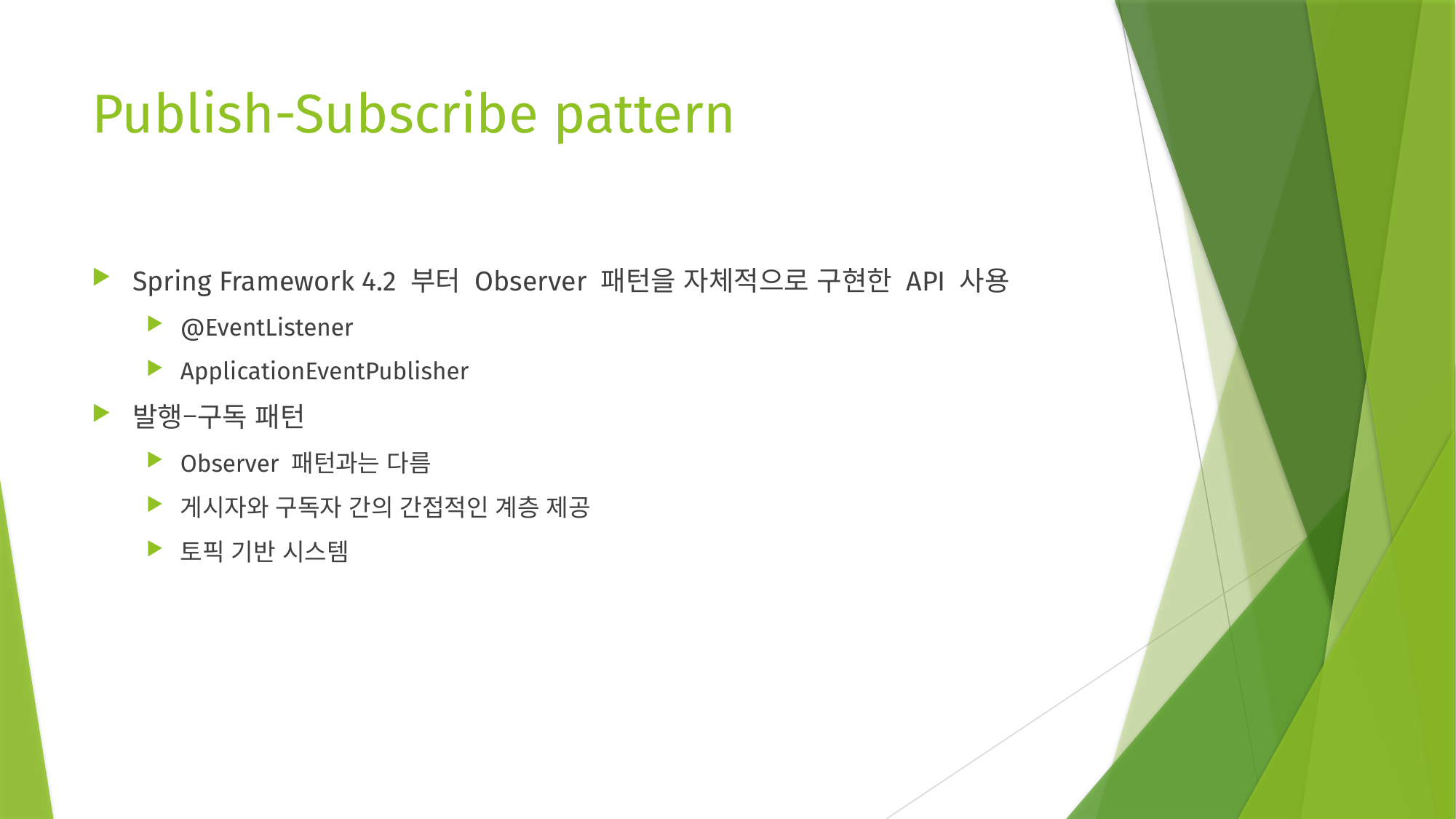

# Publish-Subscribe pattern
Spring Framework 4.2 부터 Observer 패턴을 자체적으로 구현한 API 사용
@EventListener
ApplicationEventPublisher
발행–구독 패턴
Observer 패턴과는 다름
게시자와 구독자 간의 간접적인 계층 제공
토픽 기반 시스템